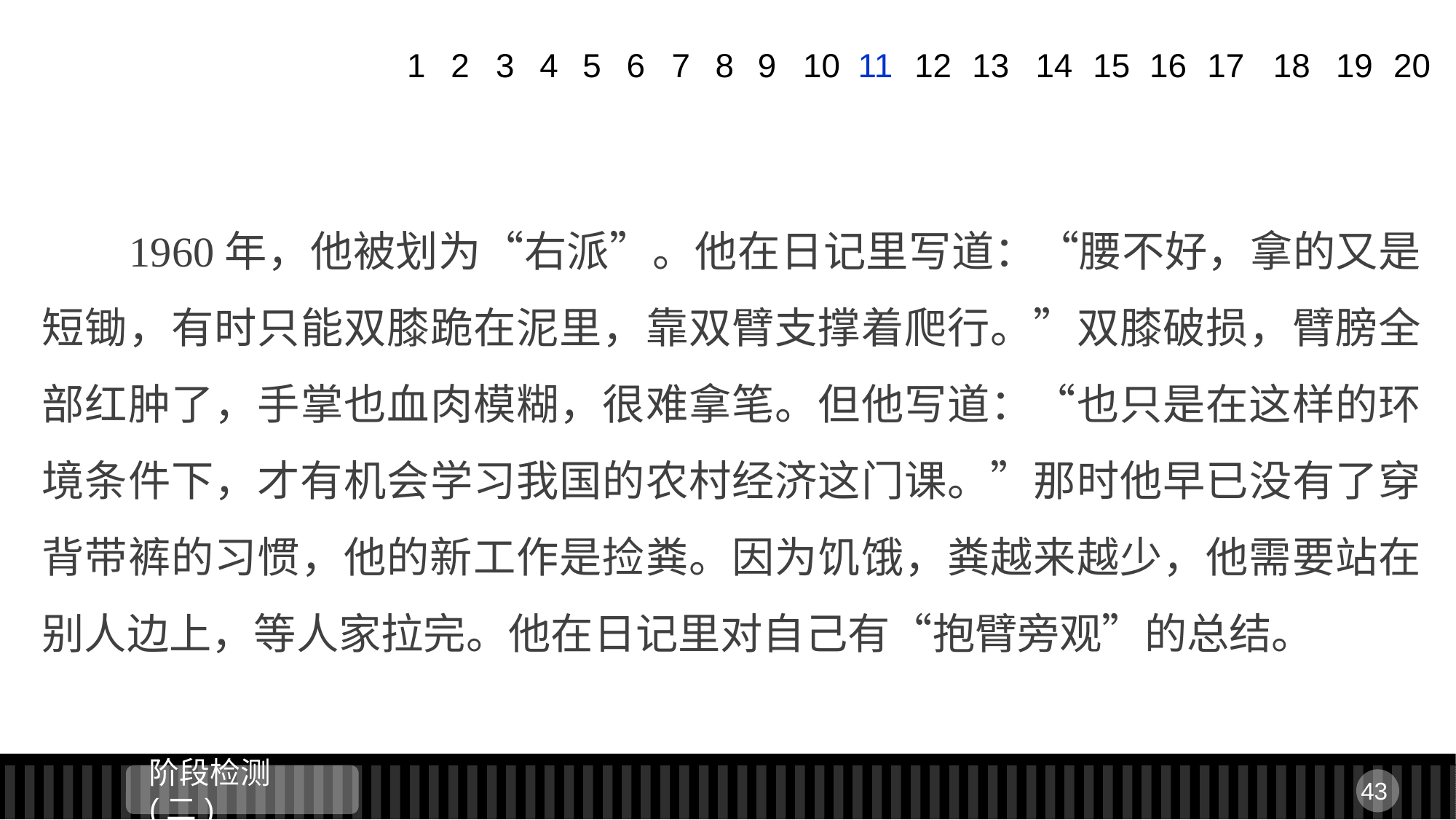

1
2
3
4
5
6
7
8
9
11
12
13
14
15
16
17
18
19
20
10
        1960年，他被划为“右派”。他在日记里写道：“腰不好，拿的又是短锄，有时只能双膝跪在泥里，靠双臂支撑着爬行。”双膝破损，臂膀全部红肿了，手掌也血肉模糊，很难拿笔。但他写道：“也只是在这样的环境条件下，才有机会学习我国的农村经济这门课。”那时他早已没有了穿背带裤的习惯，他的新工作是捡粪。因为饥饿，粪越来越少，他需要站在别人边上，等人家拉完。他在日记里对自己有“抱臂旁观”的总结。